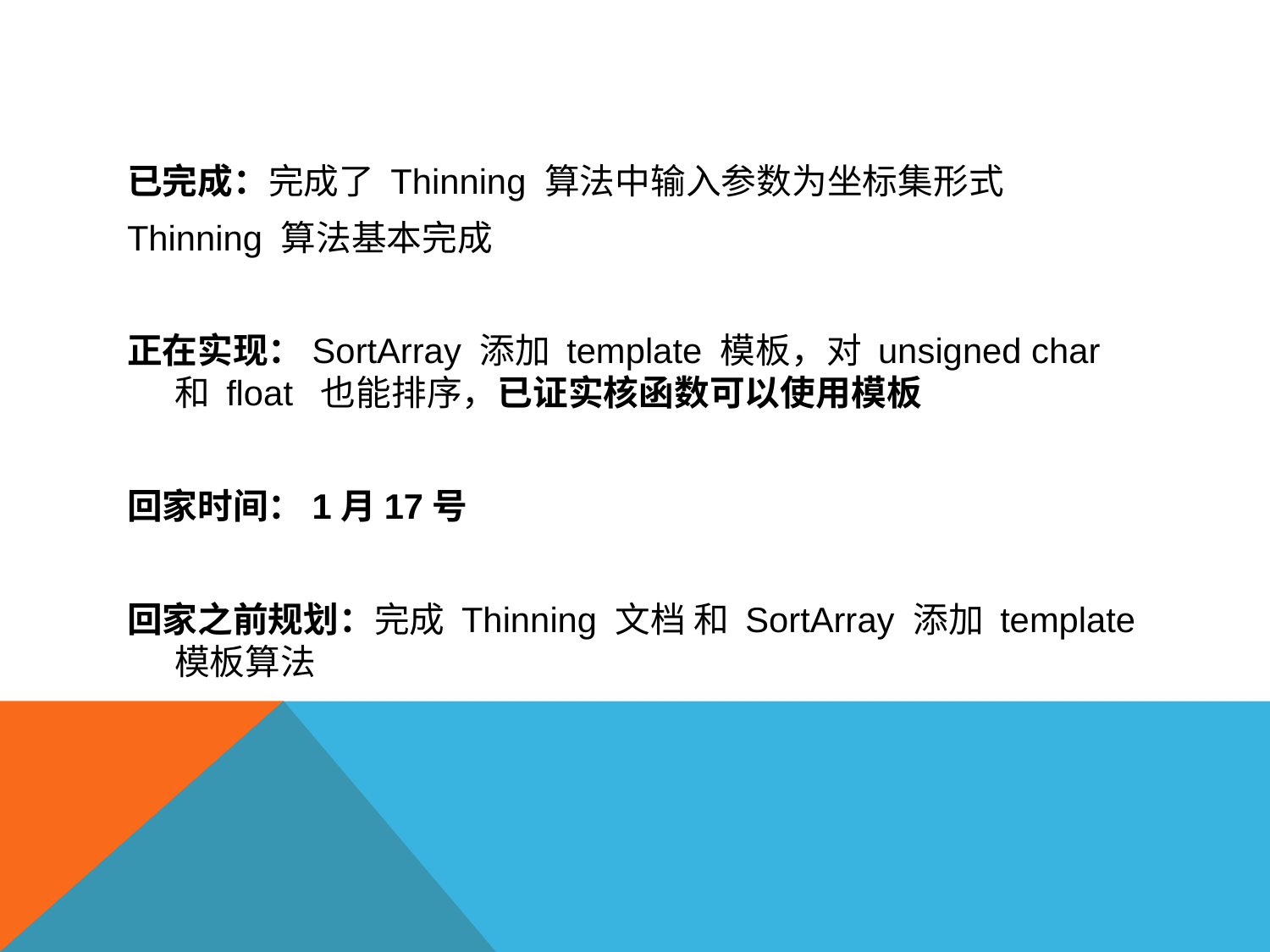

已完成：完成了 Thinning 算法中输入参数为坐标集形式
Thinning 算法基本完成

正在实现：SortArray 添加 template 模板，对 unsigned char 和 float  也能排序，已证实核函数可以使用模板

回家时间：1月17号

回家之前规划：完成 Thinning 文档 和 SortArray 添加 template 模板算法